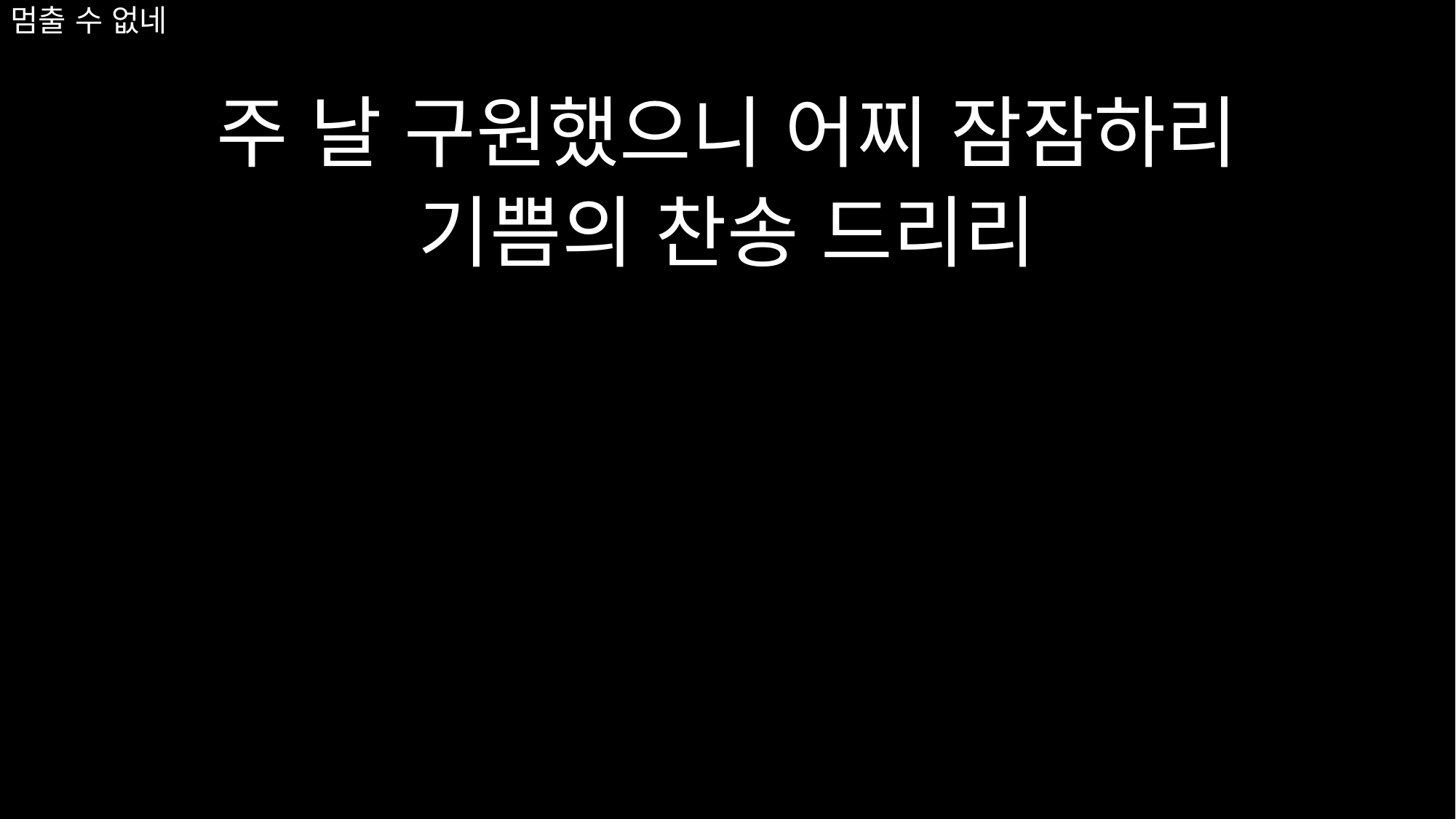

# 멈출 수 없네
주 날 구원했으니 어찌 잠잠하리
기쁨의 찬송 드리리